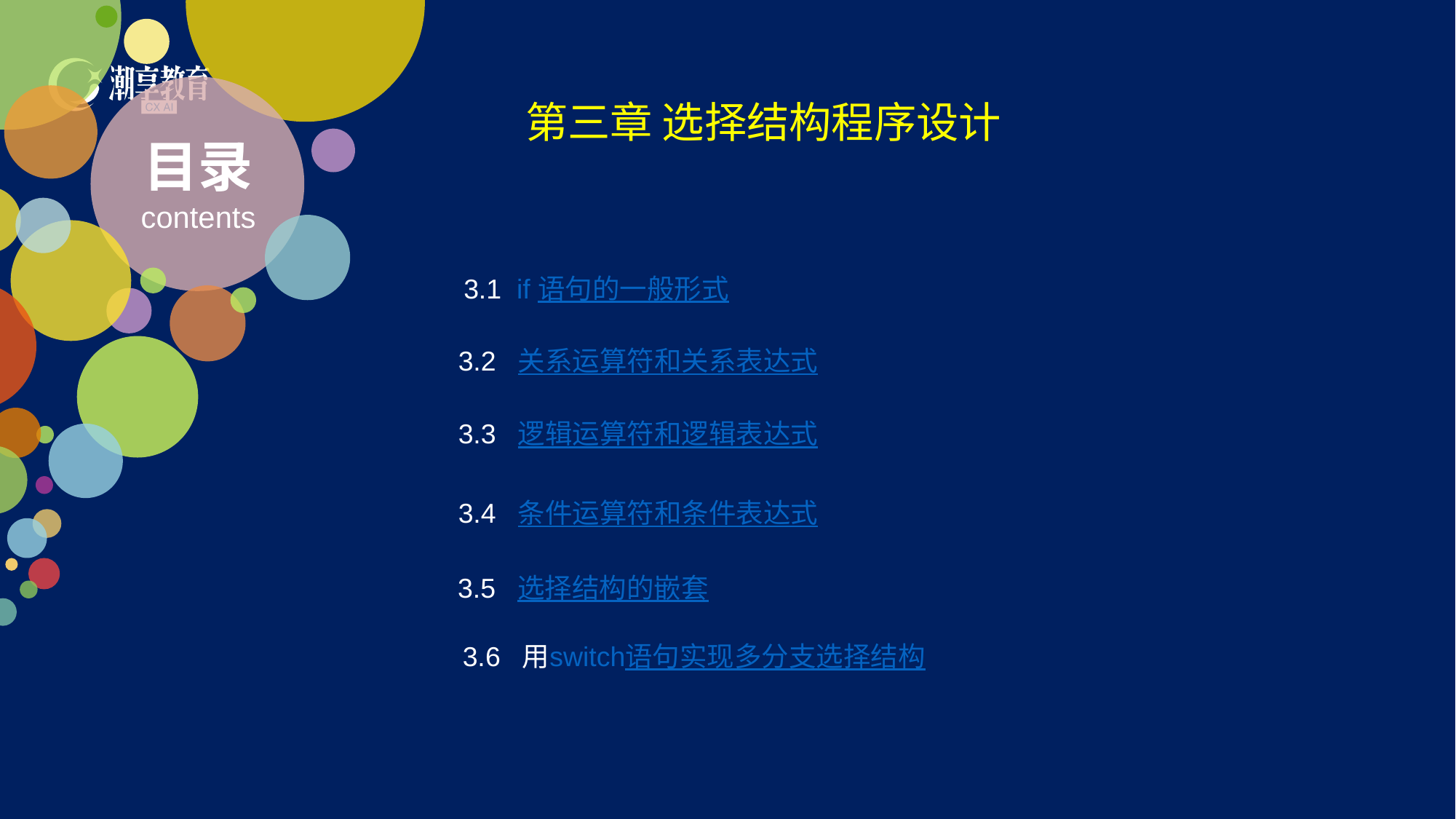

第三章 选择结构程序设计

目录
contents

3.1  if 语句的一般形式

3.2  关系运算符和关系表达式

3.3  逻辑运算符和逻辑表达式

3.4  条件运算符和条件表达式

3.5  选择结构的嵌套

3.6  用switch语句实现多分支选择结构